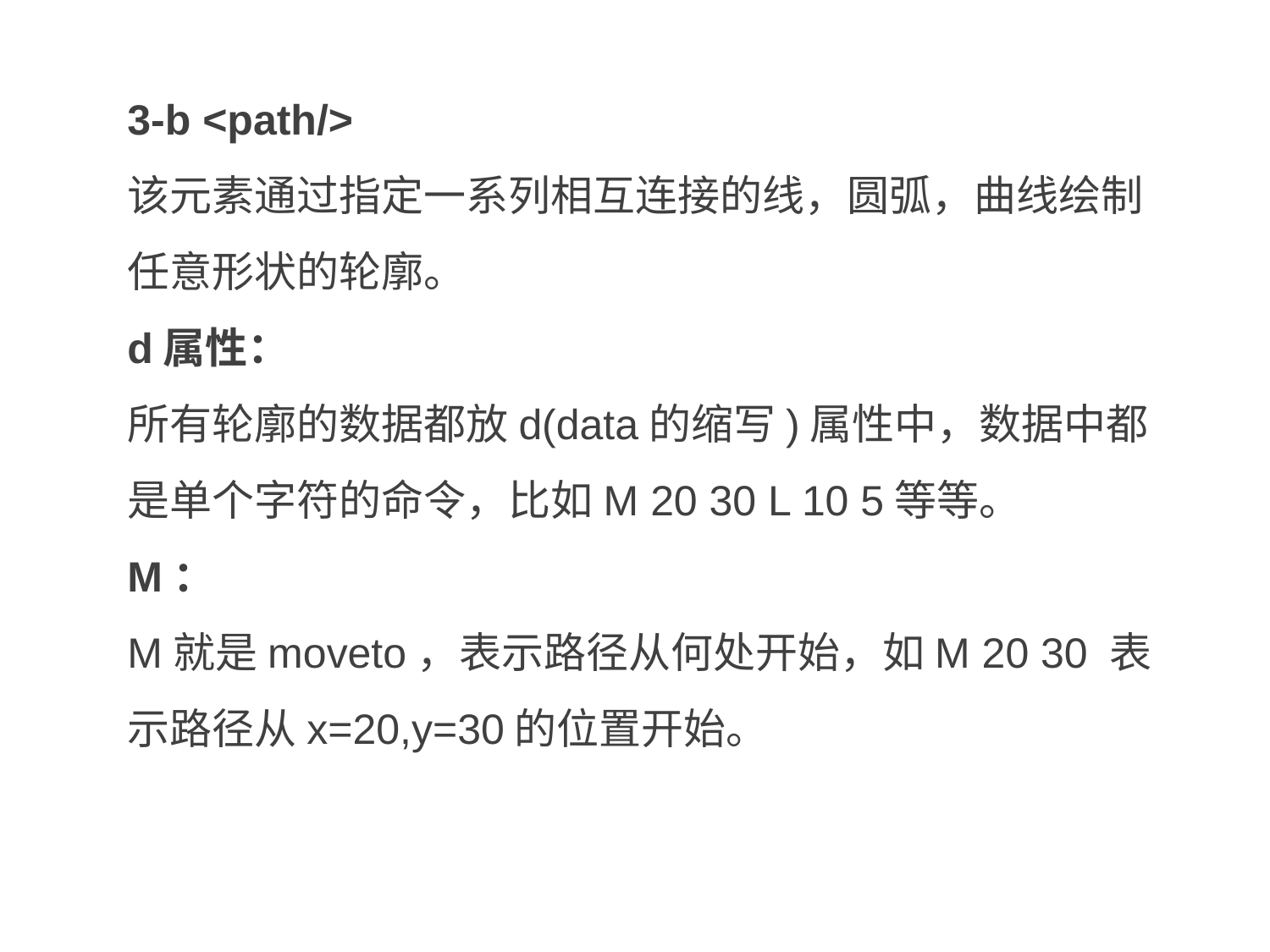

3-b <path/>
该元素通过指定一系列相互连接的线，圆弧，曲线绘制任意形状的轮廓。
d属性：
所有轮廓的数据都放d(data的缩写)属性中，数据中都是单个字符的命令，比如M 20 30 L 10 5等等。
M：
M就是moveto，表示路径从何处开始，如M 20 30 表示路径从x=20,y=30的位置开始。